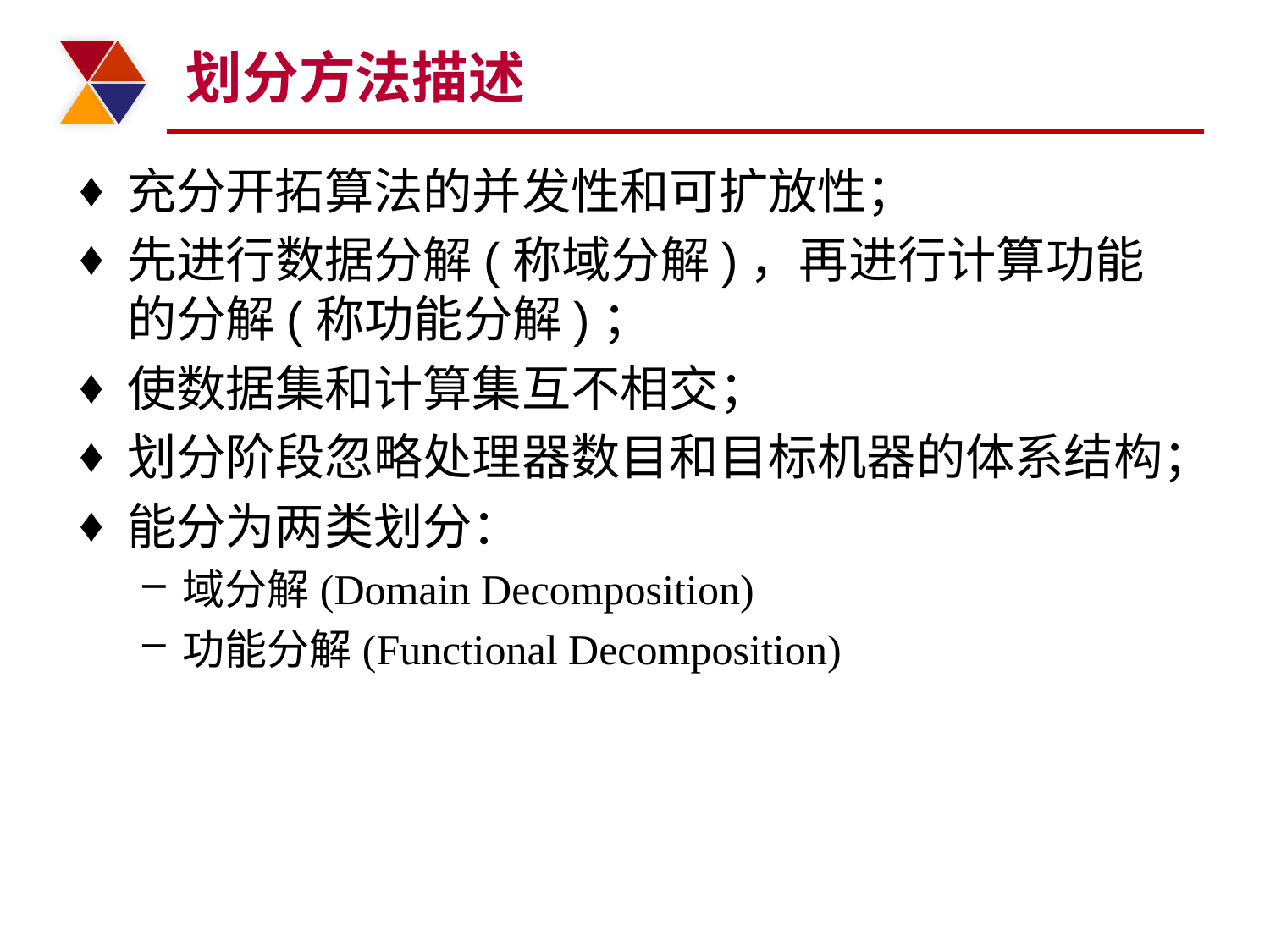

# 划分方法描述
充分开拓算法的并发性和可扩放性；
先进行数据分解(称域分解)，再进行计算功能的分解(称功能分解)；
使数据集和计算集互不相交；
划分阶段忽略处理器数目和目标机器的体系结构；
能分为两类划分：
域分解(Domain Decomposition)
功能分解(Functional Decomposition)